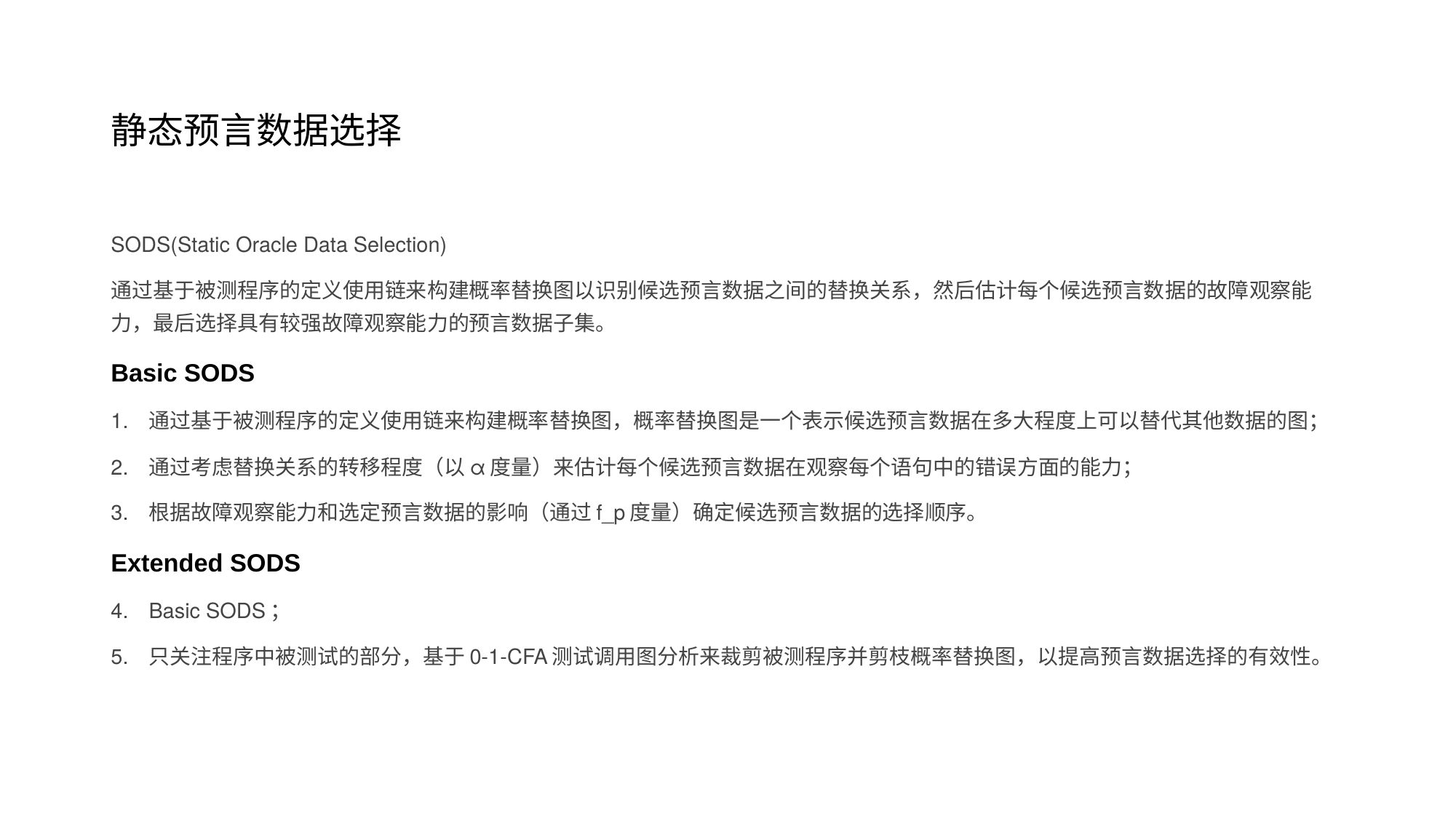

# 静态预言数据选择
SODS(Static Oracle Data Selection)
通过基于被测程序的定义使用链来构建概率替换图以识别候选预言数据之间的替换关系，然后估计每个候选预言数据的故障观察能力，最后选择具有较强故障观察能力的预言数据子集。
Basic SODS
通过基于被测程序的定义使用链来构建概率替换图，概率替换图是一个表示候选预言数据在多大程度上可以替代其他数据的图；
通过考虑替换关系的转移程度（以α度量）来估计每个候选预言数据在观察每个语句中的错误方面的能力；
根据故障观察能力和选定预言数据的影响（通过f_p度量）确定候选预言数据的选择顺序。
Extended SODS
Basic SODS；
只关注程序中被测试的部分，基于0-1-CFA测试调用图分析来裁剪被测程序并剪枝概率替换图，以提高预言数据选择的有效性。